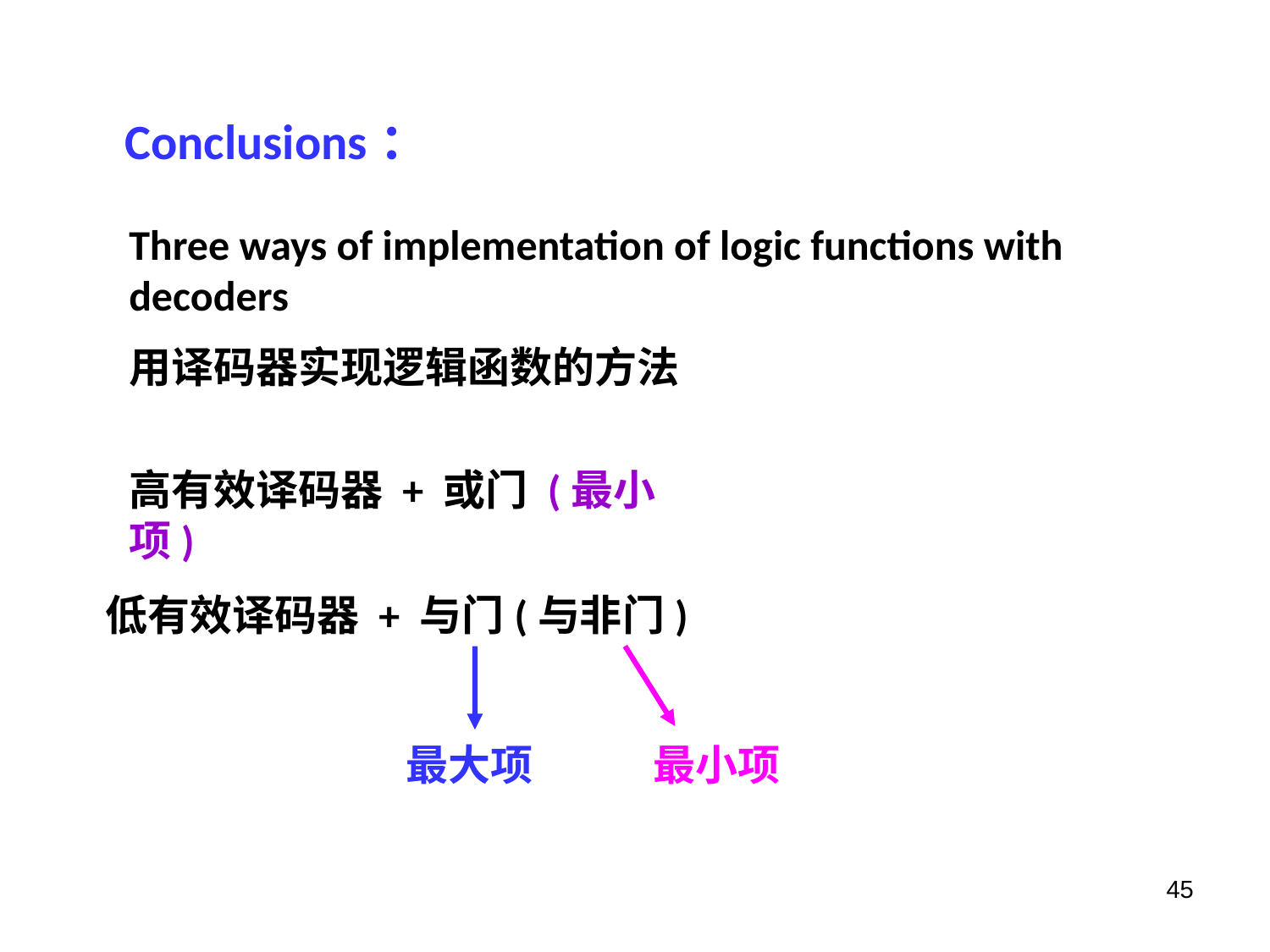

Conclusions：
Three ways of implementation of logic functions with decoders
用译码器实现逻辑函数的方法
高有效译码器 + 或门 (最小项)
低有效译码器 + 与门(与非门)

最大项
最小项
45